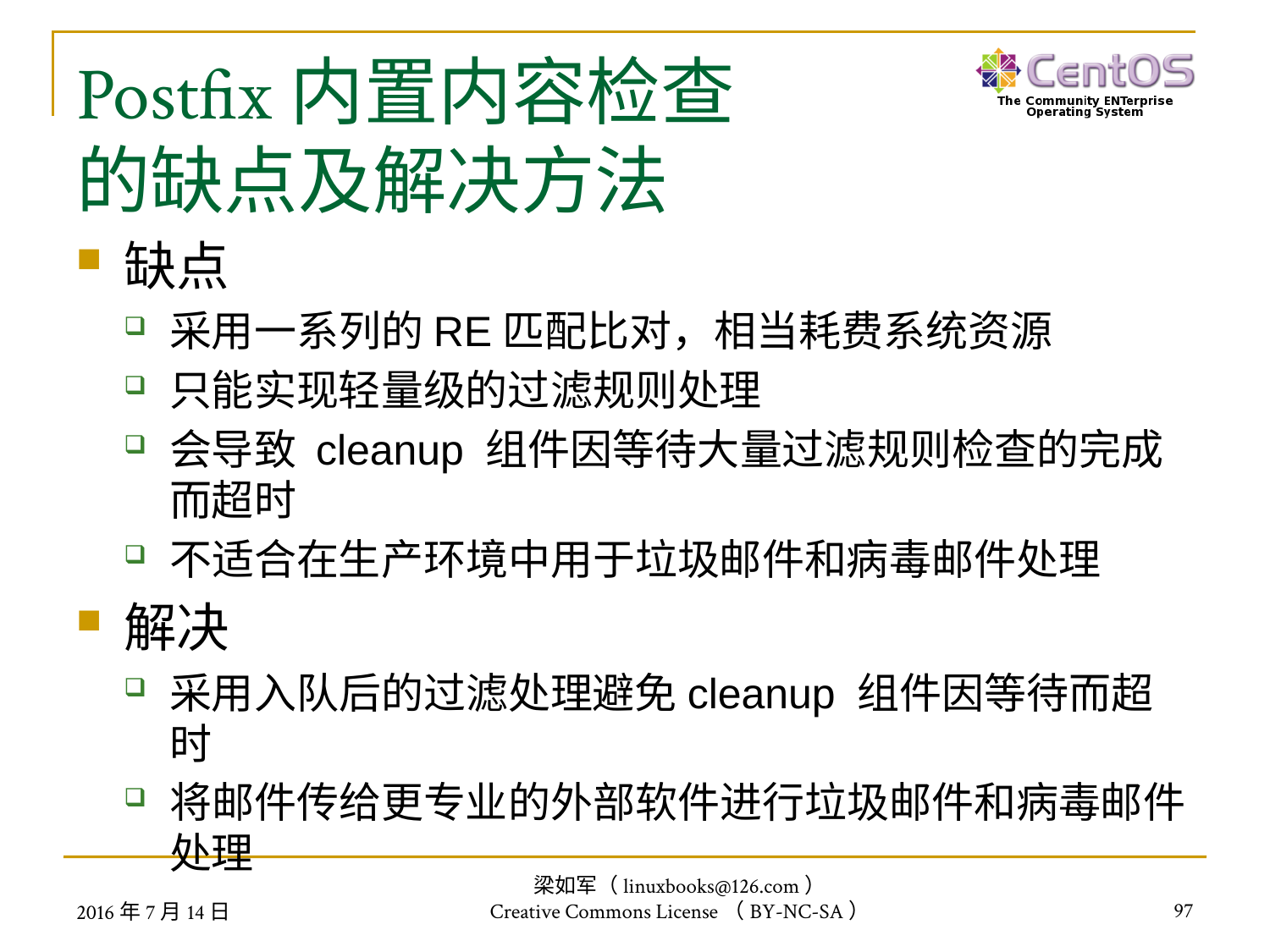

# Postfix内置内容检查 的缺点及解决方法
缺点
采用一系列的RE匹配比对，相当耗费系统资源
只能实现轻量级的过滤规则处理
会导致 cleanup 组件因等待大量过滤规则检查的完成而超时
不适合在生产环境中用于垃圾邮件和病毒邮件处理
解决
采用入队后的过滤处理避免cleanup 组件因等待而超时
将邮件传给更专业的外部软件进行垃圾邮件和病毒邮件处理
梁如军（linuxbooks@126.com）
Creative Commons License（BY-NC-SA）
2016年7月14日
97